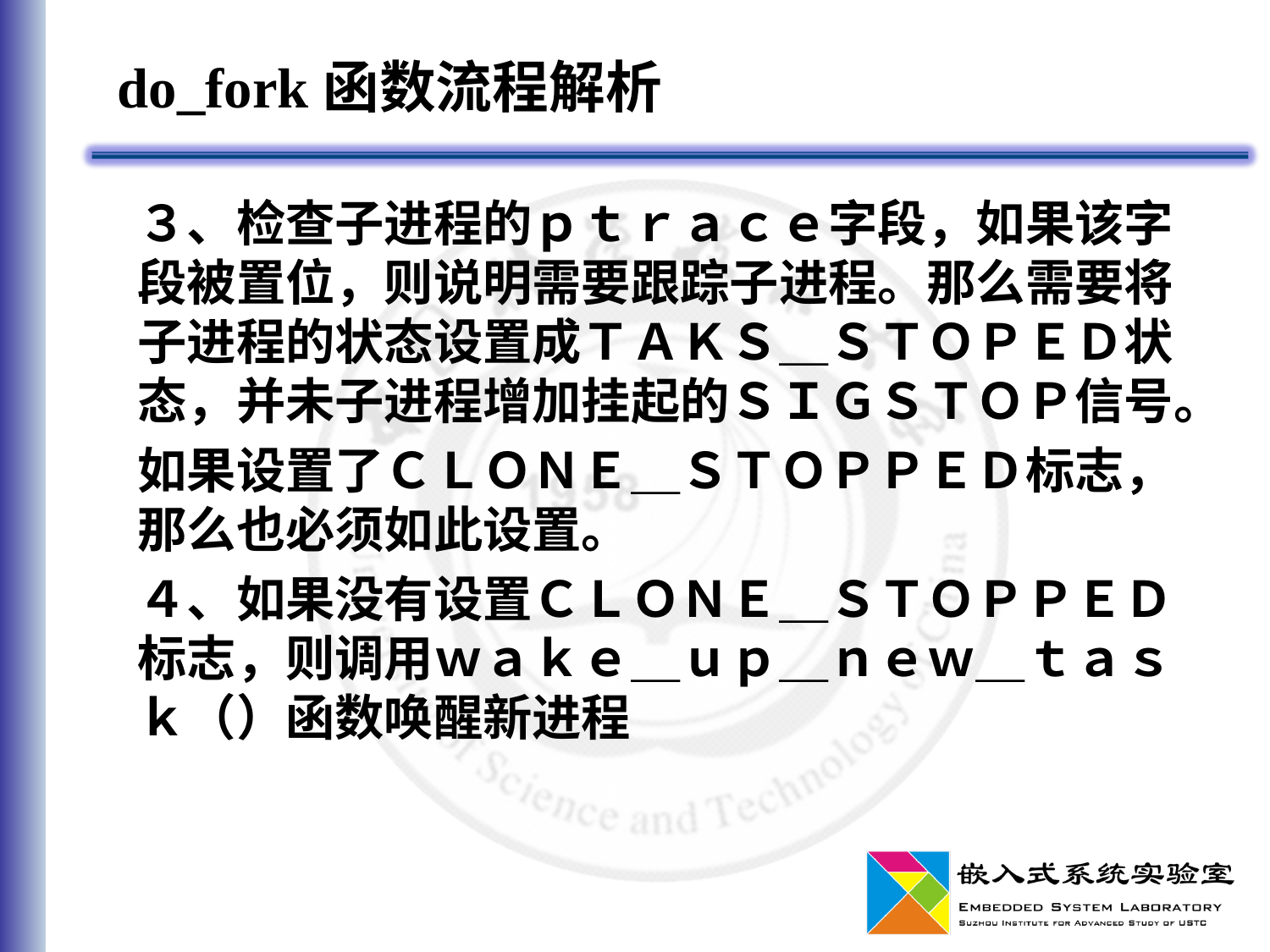

# do_fork函数流程解析
３、检查子进程的ｐｔｒａｃｅ字段，如果该字段被置位，则说明需要跟踪子进程。那么需要将子进程的状态设置成ＴＡＫＳ＿ＳＴＯＰＥＤ状态，并未子进程增加挂起的ＳＩＧＳＴＯＰ信号。
如果设置了ＣＬＯＮＥ＿ＳＴＯＰＰＥＤ标志，那么也必须如此设置。
４、如果没有设置ＣＬＯＮＥ＿ＳＴＯＰＰＥＤ标志，则调用ｗａｋｅ＿ｕｐ＿ｎｅｗ＿ｔａｓｋ（）函数唤醒新进程